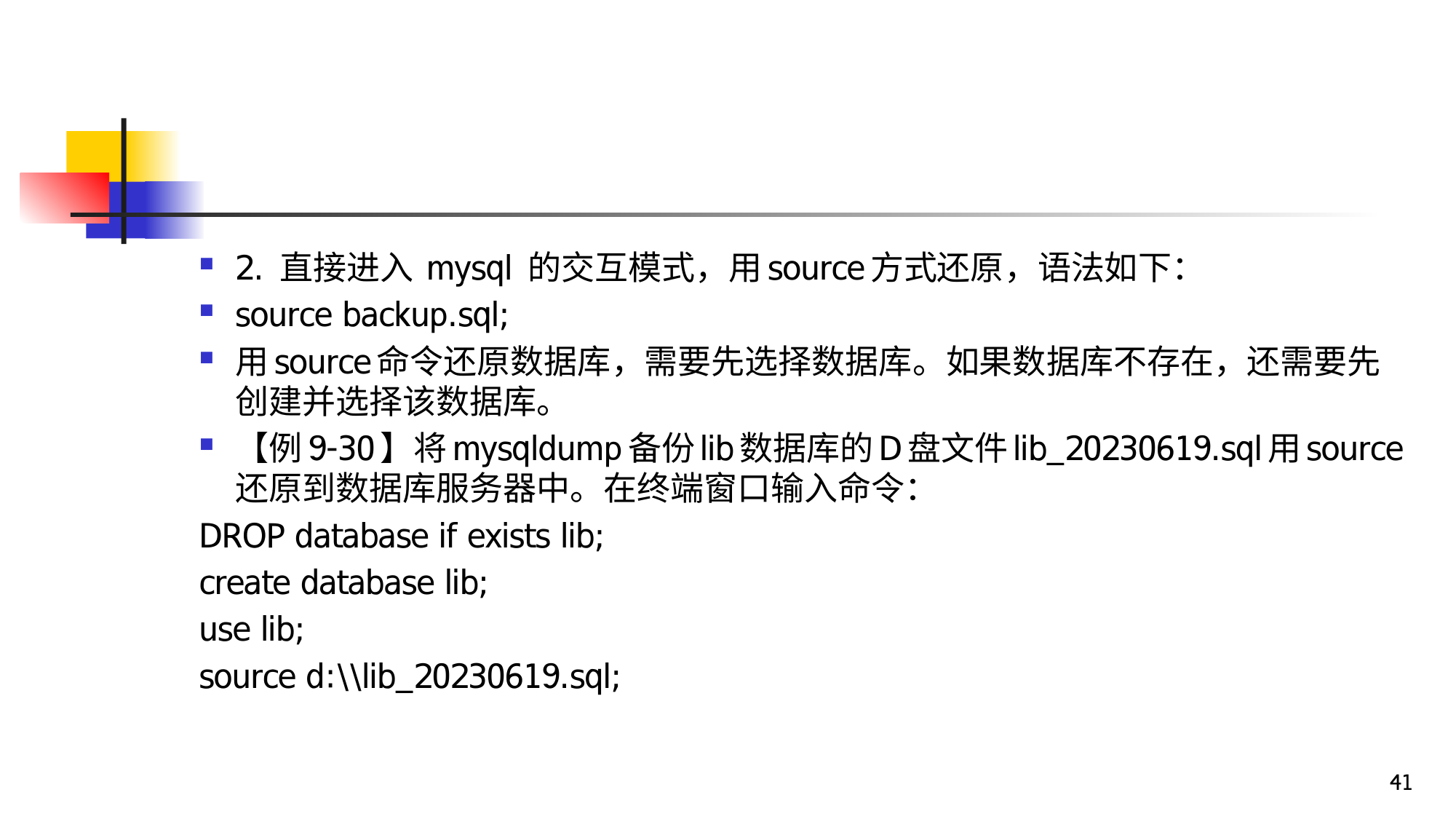

#
2. 直接进入 mysql 的交互模式，用source方式还原，语法如下：
source backup.sql;
用source命令还原数据库，需要先选择数据库。如果数据库不存在，还需要先创建并选择该数据库。
【例9-30】将mysqldump备份lib数据库的D盘文件lib_20230619.sql用source还原到数据库服务器中。在终端窗口输入命令：
DROP database if exists lib;
create database lib;
use lib;
source d:\\lib_20230619.sql;

41